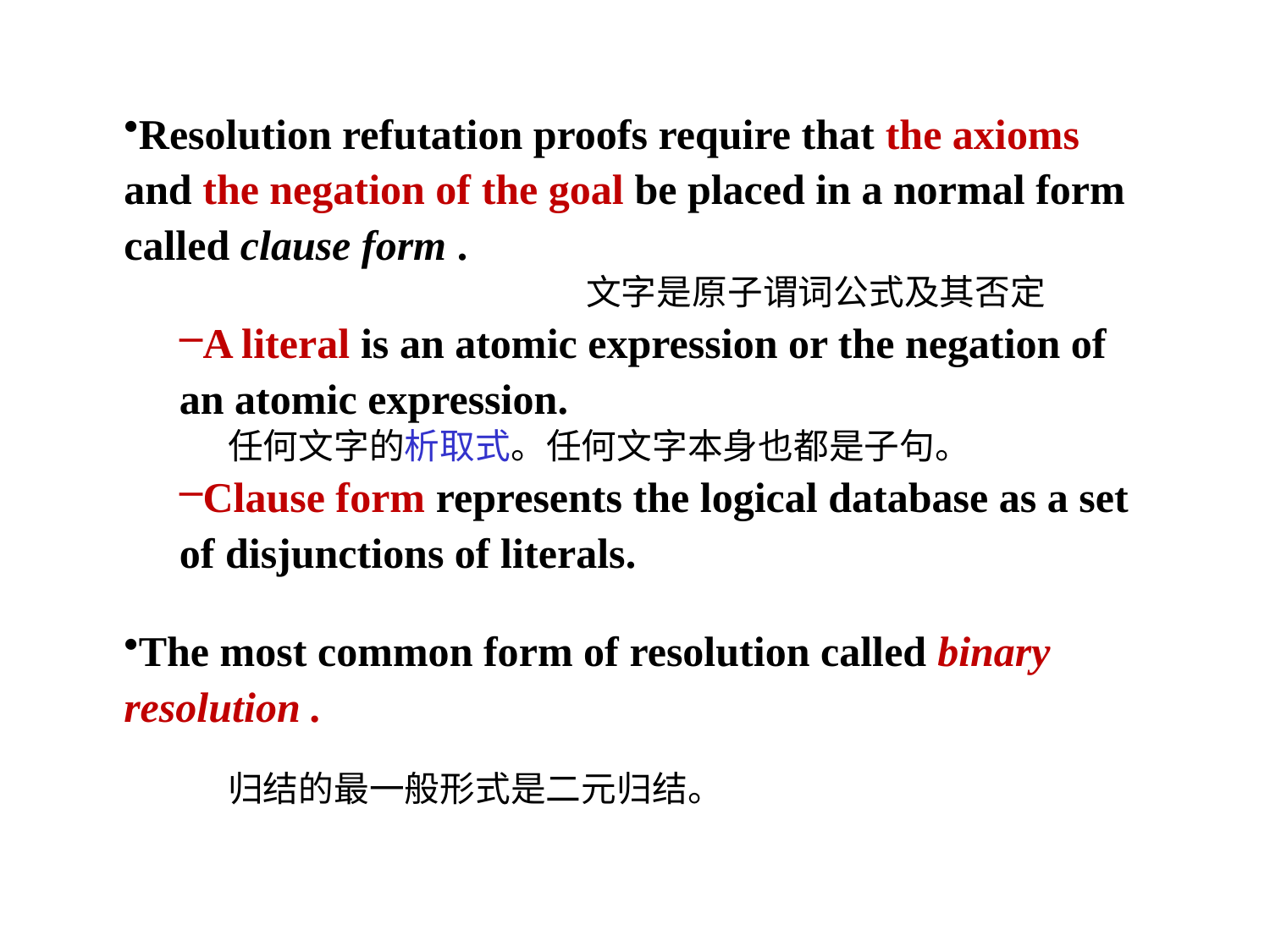

Resolution refutation proofs require that the axioms and the negation of the goal be placed in a normal form called clause form .
A literal is an atomic expression or the negation of an atomic expression.
Clause form represents the logical database as a set of disjunctions of literals.
The most common form of resolution called binary resolution .
文字是原子谓词公式及其否定
任何文字的析取式。任何文字本身也都是子句。
归结的最一般形式是二元归结。